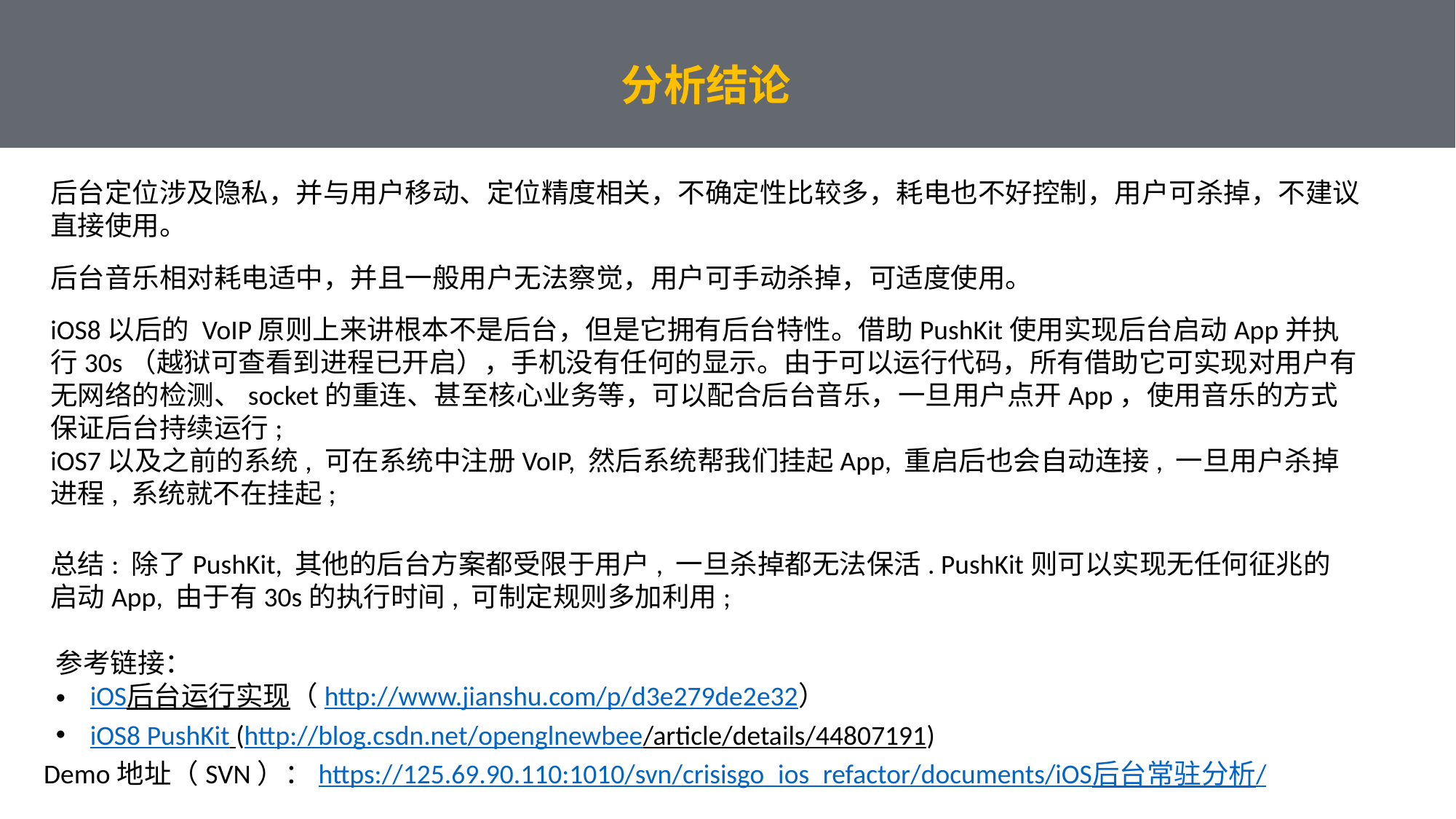

分析结论
后台定位涉及隐私，并与用户移动、定位精度相关，不确定性比较多，耗电也不好控制，用户可杀掉，不建议直接使用。
后台音乐相对耗电适中，并且一般用户无法察觉，用户可手动杀掉，可适度使用。
iOS8以后的 VoIP原则上来讲根本不是后台，但是它拥有后台特性。借助PushKit使用实现后台启动App并执行30s（越狱可查看到进程已开启），手机没有任何的显示。由于可以运行代码，所有借助它可实现对用户有无网络的检测、socket的重连、甚至核心业务等，可以配合后台音乐，一旦用户点开App，使用音乐的方式保证后台持续运行;
iOS7以及之前的系统, 可在系统中注册VoIP, 然后系统帮我们挂起App, 重启后也会自动连接, 一旦用户杀掉进程, 系统就不在挂起;
总结: 除了PushKit, 其他的后台方案都受限于用户, 一旦杀掉都无法保活. PushKit则可以实现无任何征兆的启动App, 由于有30s的执行时间, 可制定规则多加利用;
参考链接：
iOS后台运行实现（http://www.jianshu.com/p/d3e279de2e32）
iOS8 PushKit (http://blog.csdn.net/openglnewbee/article/details/44807191)
Demo地址（SVN）：https://125.69.90.110:1010/svn/crisisgo_ios_refactor/documents/iOS后台常驻分析/